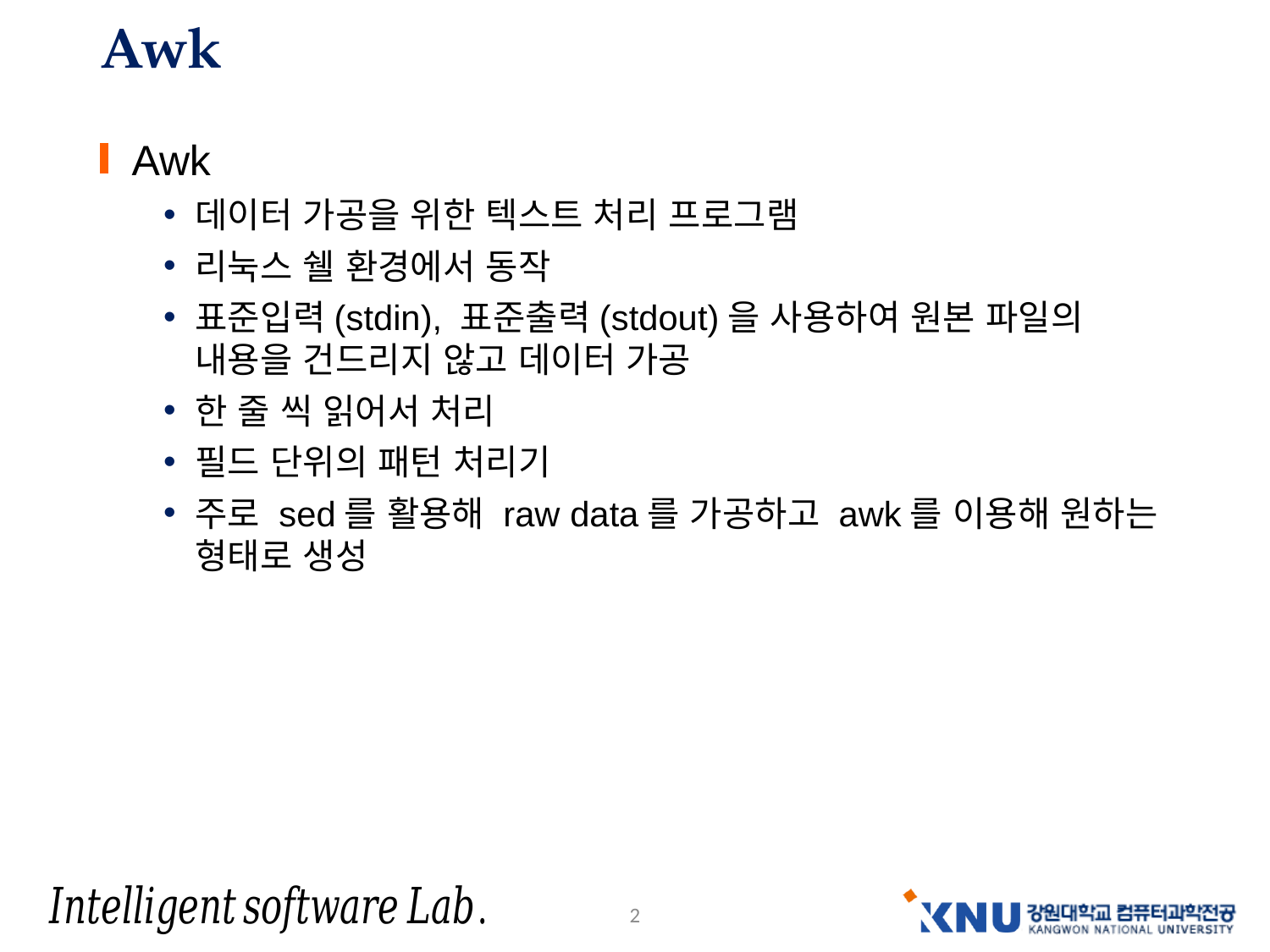

# Awk
Awk
데이터 가공을 위한 텍스트 처리 프로그램
리눅스 쉘 환경에서 동작
표준입력(stdin), 표준출력(stdout)을 사용하여 원본 파일의 내용을 건드리지 않고 데이터 가공
한 줄 씩 읽어서 처리
필드 단위의 패턴 처리기
주로 sed를 활용해 raw data를 가공하고 awk를 이용해 원하는 형태로 생성